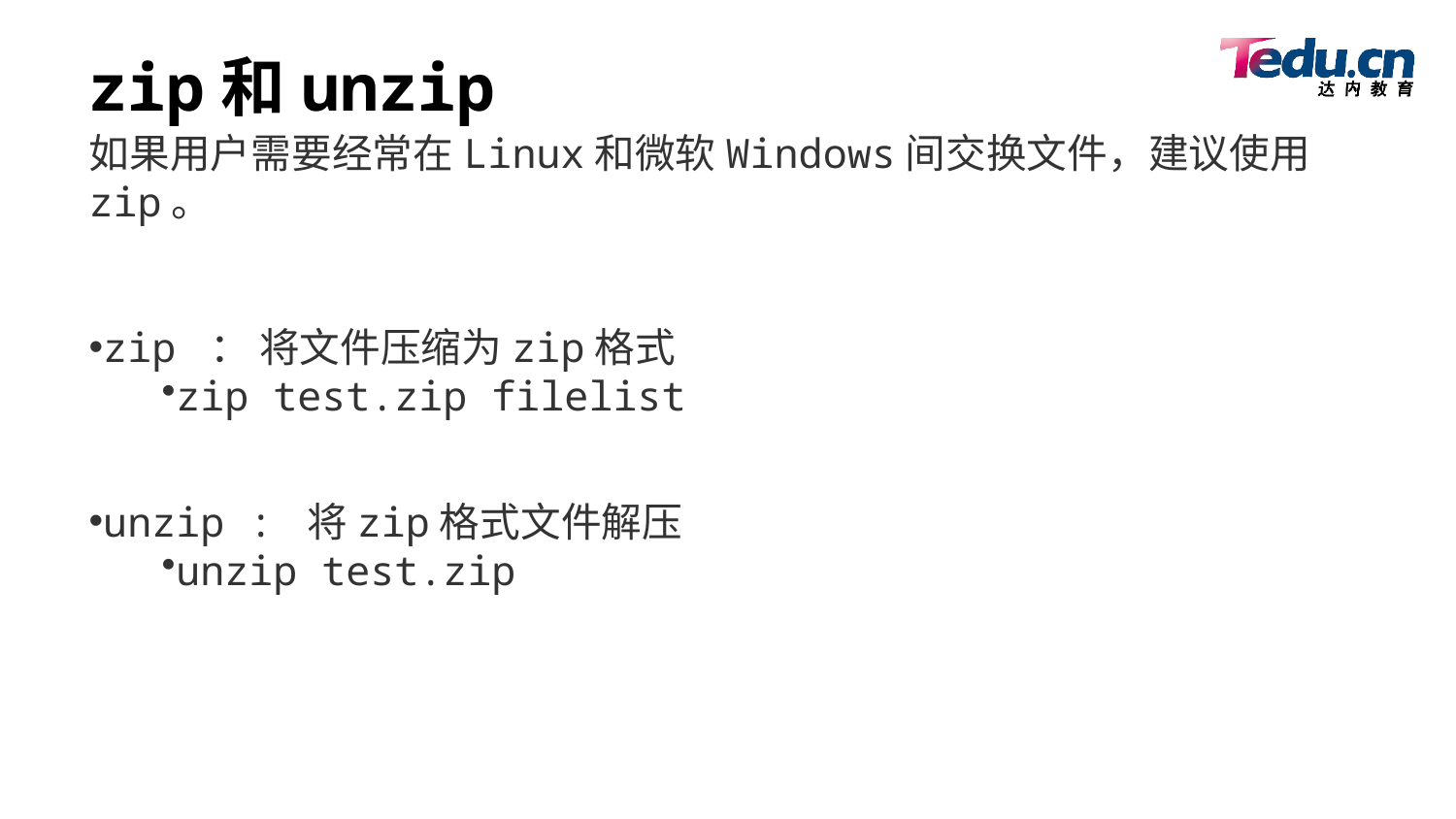

# zip和unzip
如果用户需要经常在Linux和微软Windows间交换文件，建议使用zip。

zip ： 将文件压缩为zip格式
zip test.zip filelist

unzip : 将zip格式文件解压
unzip test.zip